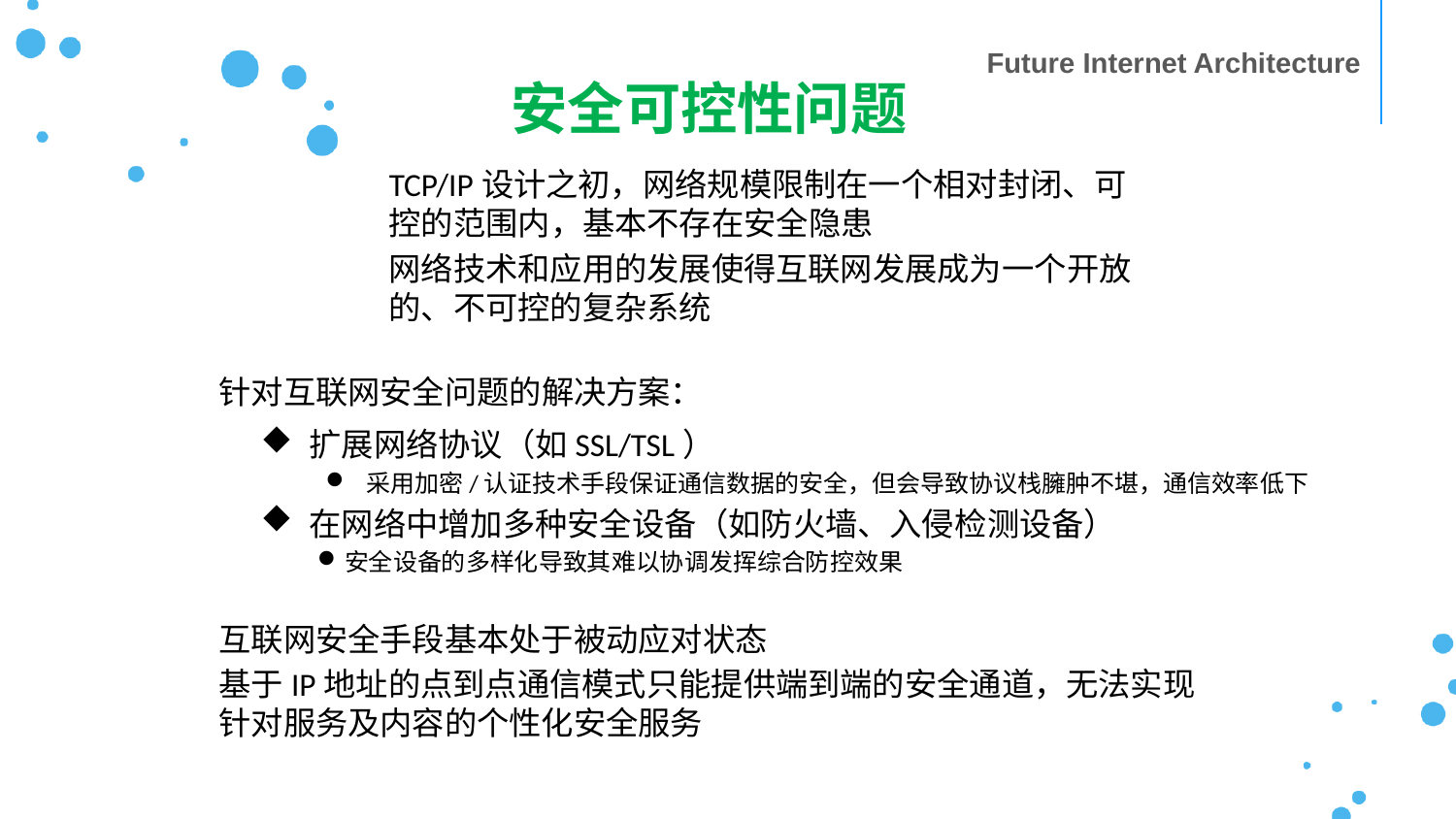

Future Internet Architecture
安全可控性问题
TCP/IP设计之初，网络规模限制在一个相对封闭、可控的范围内，基本不存在安全隐患
网络技术和应用的发展使得互联网发展成为一个开放的、不可控的复杂系统
针对互联网安全问题的解决方案：
扩展网络协议（如SSL/TSL）
采用加密/认证技术手段保证通信数据的安全，但会导致协议栈臃肿不堪，通信效率低下
在网络中增加多种安全设备（如防火墙、入侵检测设备）
安全设备的多样化导致其难以协调发挥综合防控效果

互联网安全手段基本处于被动应对状态
基于IP地址的点到点通信模式只能提供端到端的安全通道，无法实现针对服务及内容的个性化安全服务